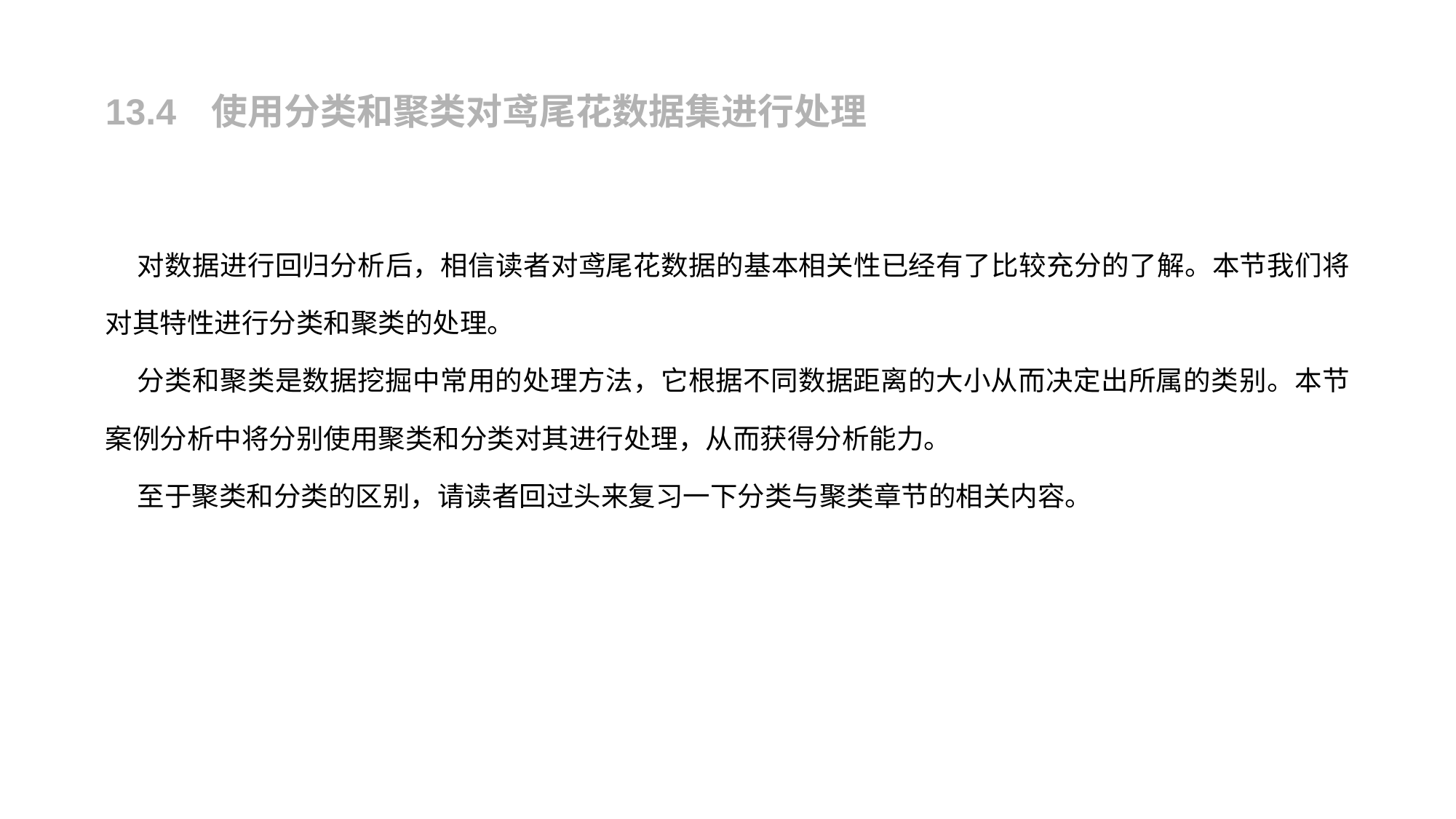

# 13.4  使用分类和聚类对鸢尾花数据集进行处理
对数据进行回归分析后，相信读者对鸢尾花数据的基本相关性已经有了比较充分的了解。本节我们将对其特性进行分类和聚类的处理。
分类和聚类是数据挖掘中常用的处理方法，它根据不同数据距离的大小从而决定出所属的类别。本节案例分析中将分别使用聚类和分类对其进行处理，从而获得分析能力。
至于聚类和分类的区别，请读者回过头来复习一下分类与聚类章节的相关内容。